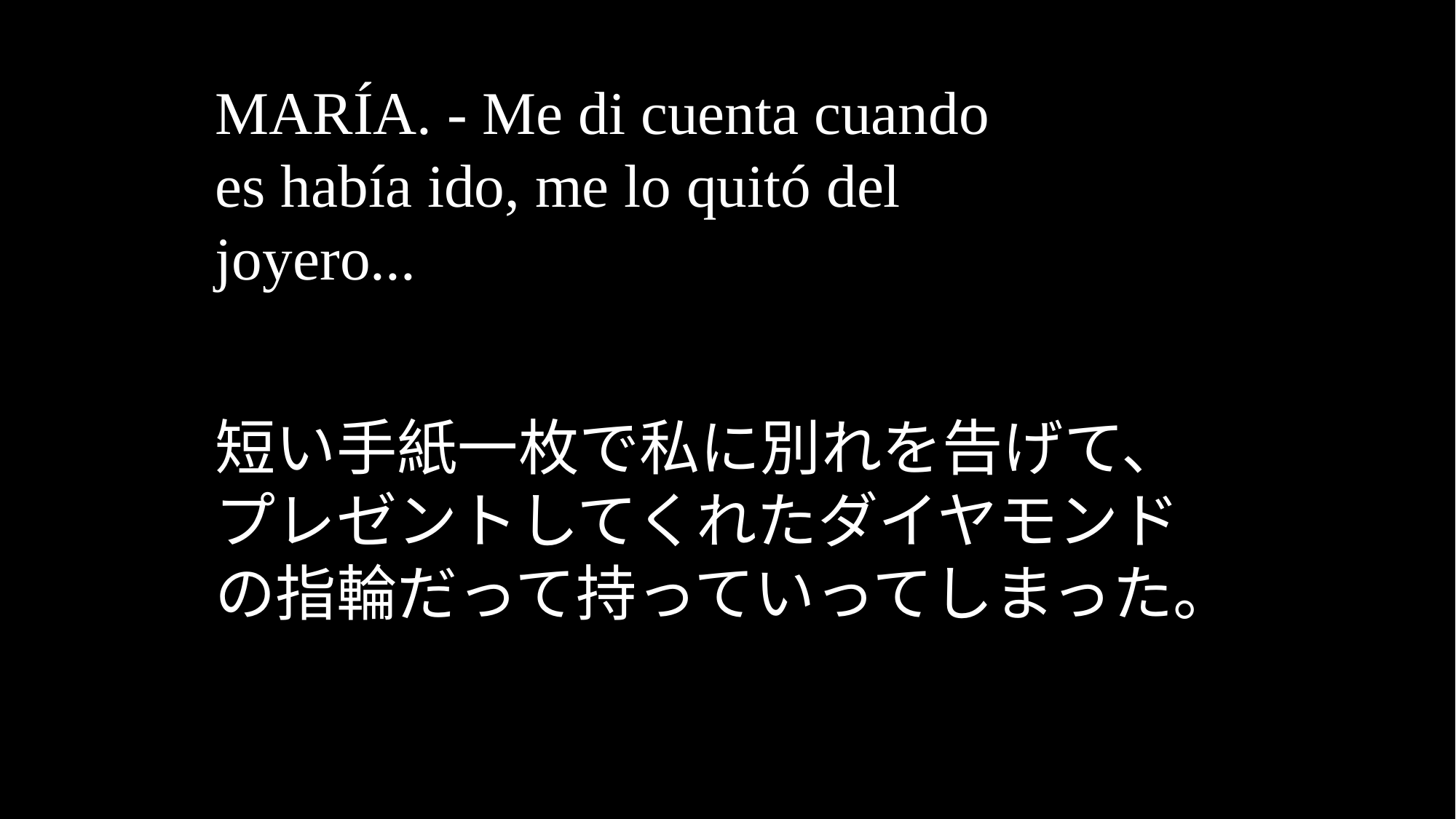

MARÍA. - Me di cuenta cuando es había ido, me lo quitó del joyero...

短い手紙一枚で私に別れを告げて、プレゼントしてくれたダイヤモンドの指輪だって持っていってしまった。